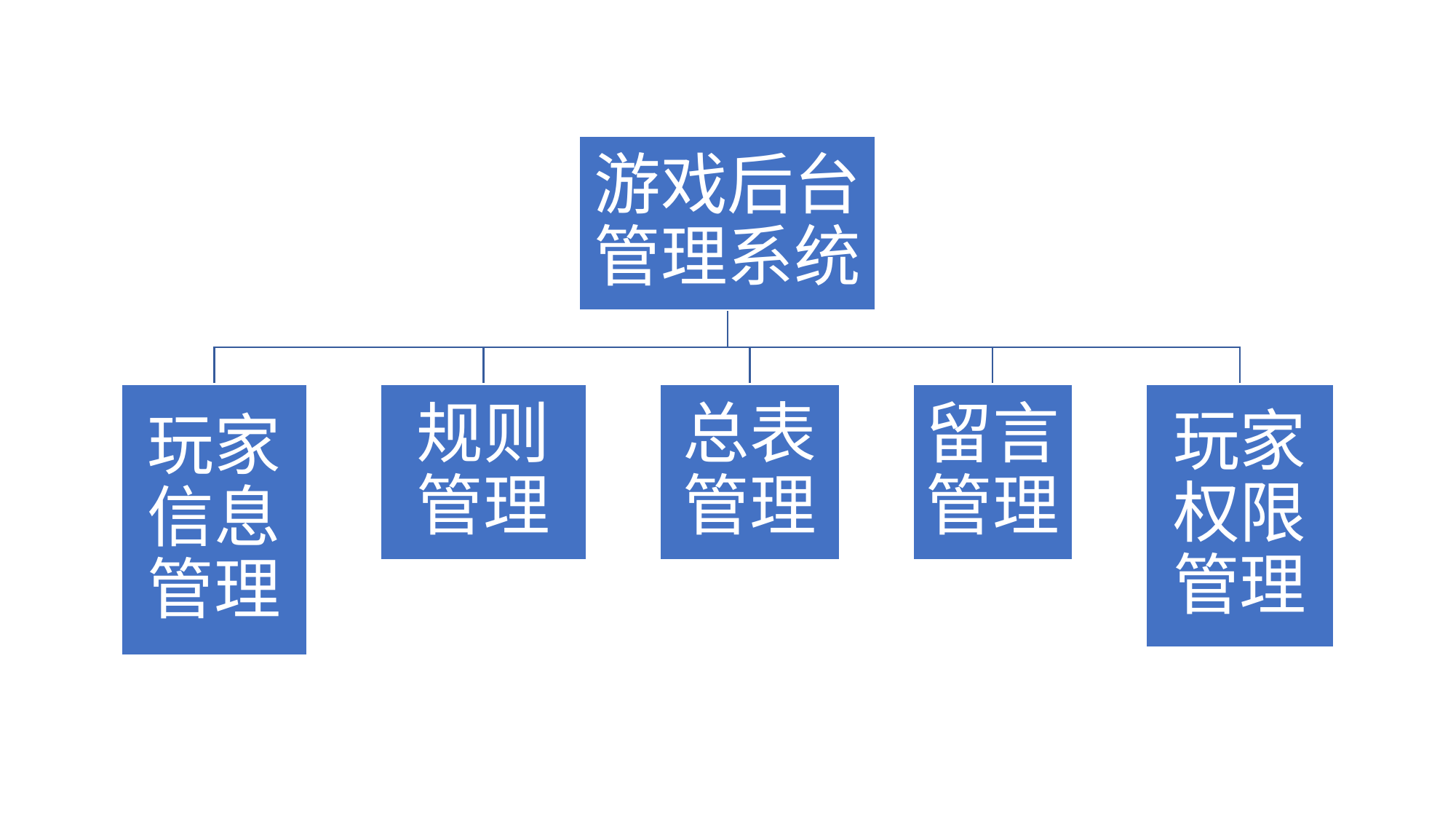

游戏后台管理系统
玩家信息管理
规则管理
总表管理
留言管理
玩家权限管理